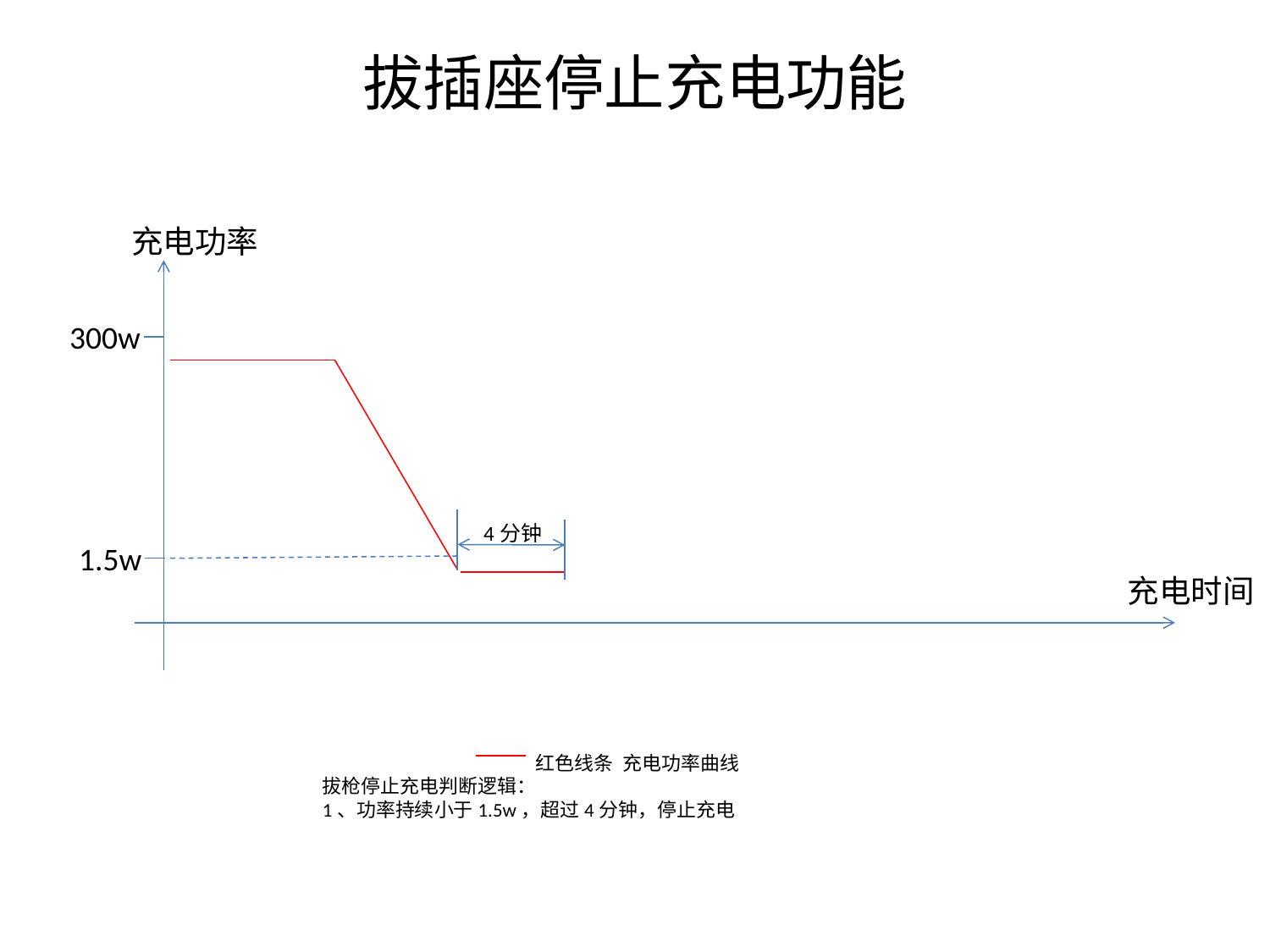

# 拔插座停止充电功能
充电功率
300w
4分钟
1.5w
充电时间
                                               红色线条  充电功率曲线
拔枪停止充电判断逻辑：
1、功率持续小于1.5w，超过4分钟，停止充电